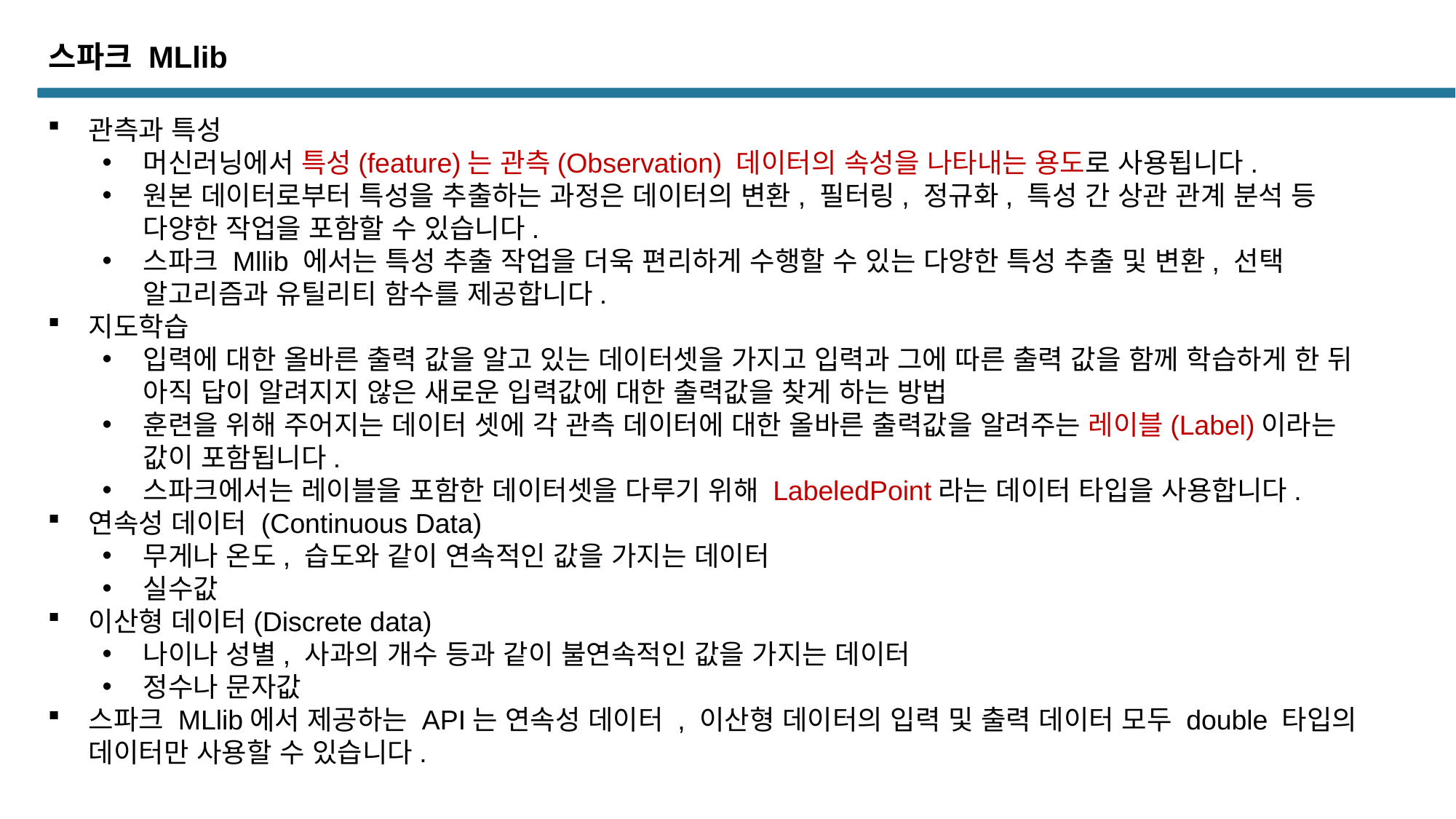

스파크 MLlib
관측과 특성
머신러닝에서 특성(feature)는 관측(Observation) 데이터의 속성을 나타내는 용도로 사용됩니다.
원본 데이터로부터 특성을 추출하는 과정은 데이터의 변환, 필터링, 정규화, 특성 간 상관 관계 분석 등 다양한 작업을 포함할 수 있습니다.
스파크 Mllib 에서는 특성 추출 작업을 더욱 편리하게 수행할 수 있는 다양한 특성 추출 및 변환, 선택 알고리즘과 유틸리티 함수를 제공합니다.
지도학습
입력에 대한 올바른 출력 값을 알고 있는 데이터셋을 가지고 입력과 그에 따른 출력 값을 함께 학습하게 한 뒤 아직 답이 알려지지 않은 새로운 입력값에 대한 출력값을 찾게 하는 방법
훈련을 위해 주어지는 데이터 셋에 각 관측 데이터에 대한 올바른 출력값을 알려주는 레이블(Label)이라는 값이 포함됩니다.
스파크에서는 레이블을 포함한 데이터셋을 다루기 위해 LabeledPoint라는 데이터 타입을 사용합니다.
연속성 데이터 (Continuous Data)
무게나 온도, 습도와 같이 연속적인 값을 가지는 데이터
실수값
이산형 데이터(Discrete data)
나이나 성별, 사과의 개수 등과 같이 불연속적인 값을 가지는 데이터
정수나 문자값
스파크 MLlib에서 제공하는 API는 연속성 데이터 , 이산형 데이터의 입력 및 출력 데이터 모두 double 타입의 데이터만 사용할 수 있습니다.